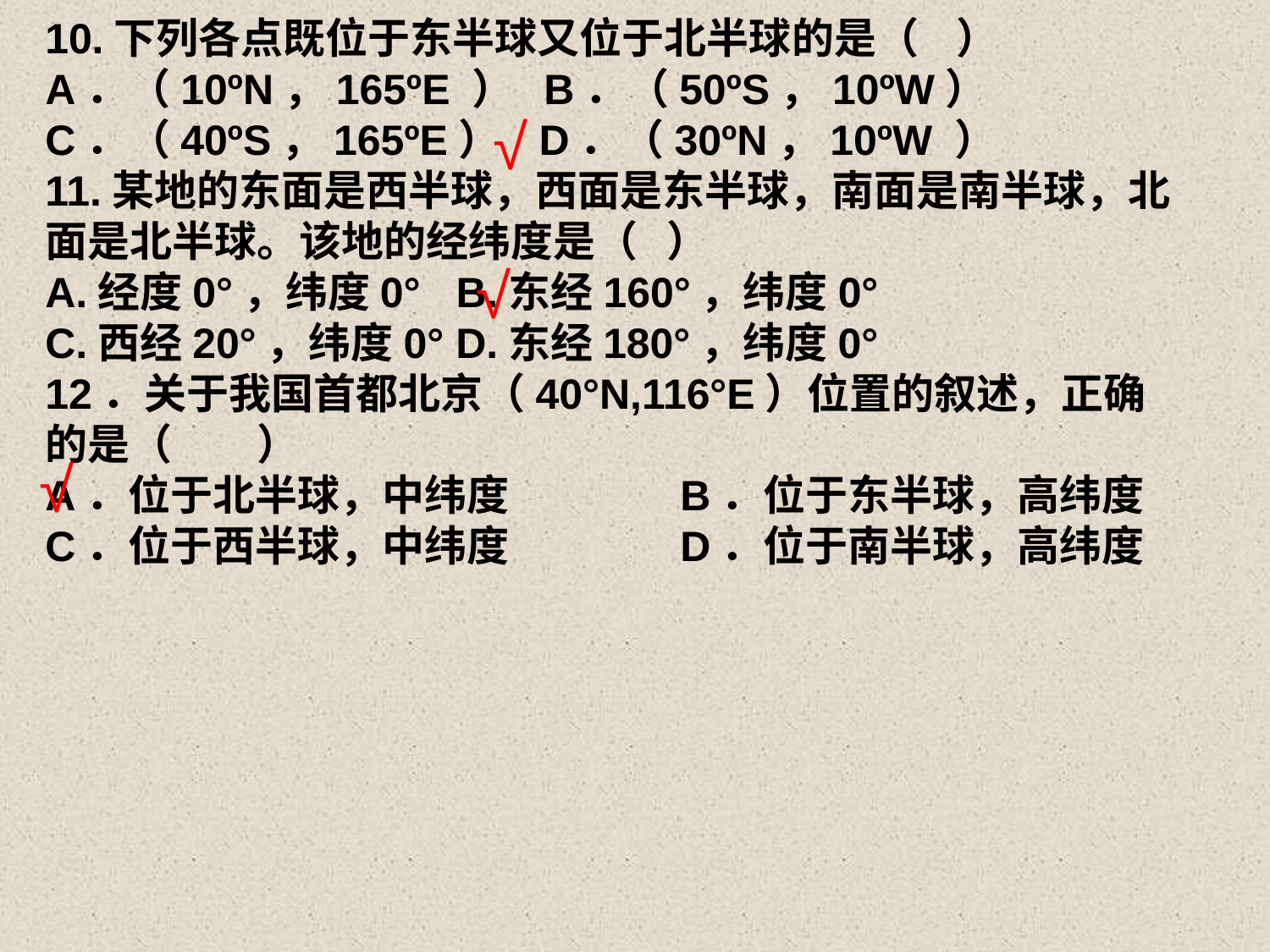

10.下列各点既位于东半球又位于北半球的是（    ）
A．（10ºN，165ºE ）  B．（50ºS，10ºW）
C．（40ºS，165ºE）   D．（30ºN，10ºW ）
11.某地的东面是西半球，西面是东半球，南面是南半球，北面是北半球。该地的经纬度是（   ）
A.经度0°，纬度0°   B.东经160°，纬度0°
C.西经20°，纬度0° D.东经180°，纬度0°
12．关于我国首都北京（40°N,116°E）位置的叙述，正确的是（　　）
A．位于北半球，中纬度  		B．位于东半球，高纬度
C．位于西半球，中纬度  		D．位于南半球，高纬度
√
√
√